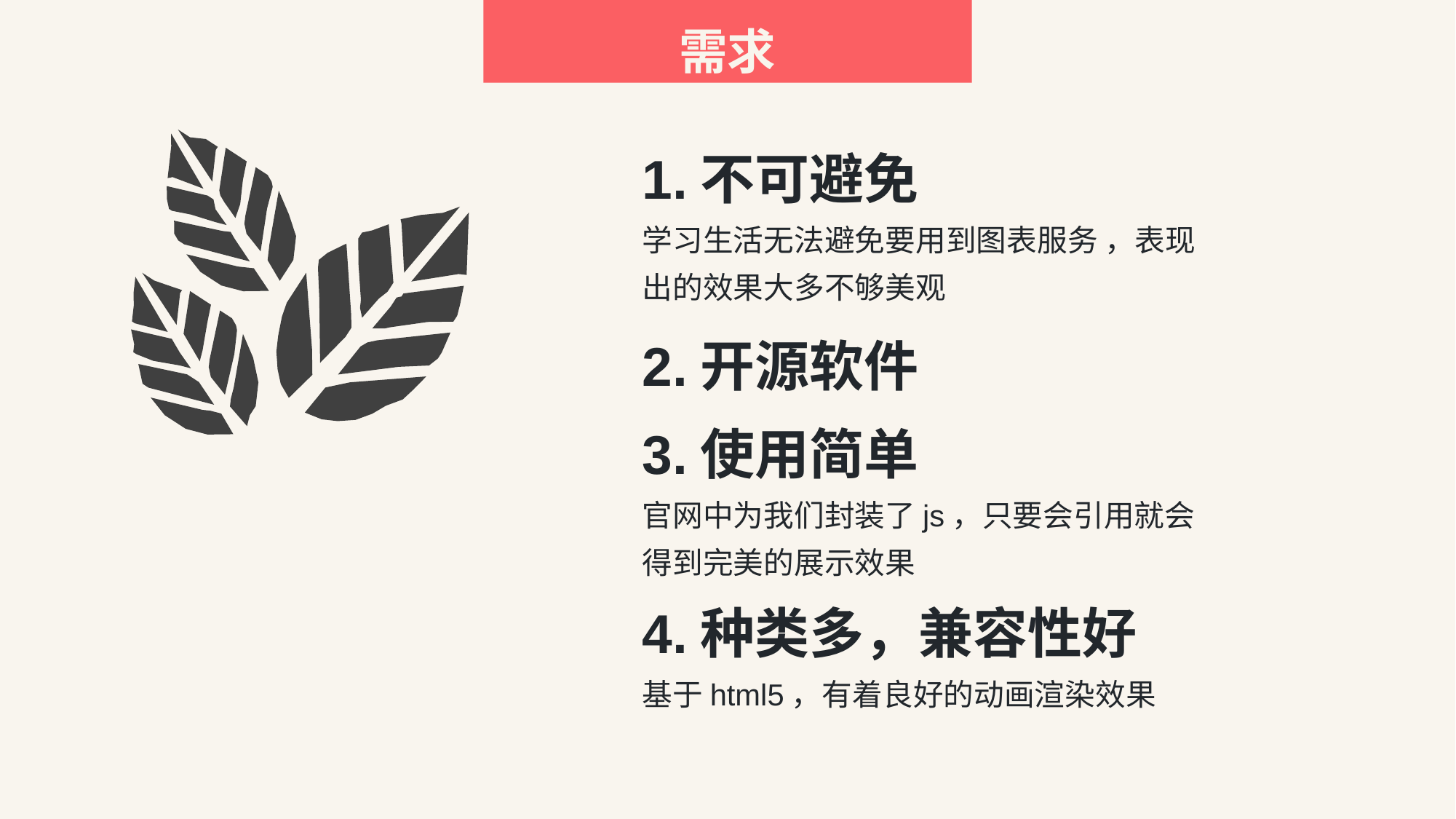

需求

1.不可避免
学习生活无法避免要用到图表服务 ，表现出的效果大多不够美观
2.开源软件
3.使用简单
官网中为我们封装了js，只要会引用就会得到完美的展示效果
4.种类多，兼容性好
基于html5，有着良好的动画渲染效果